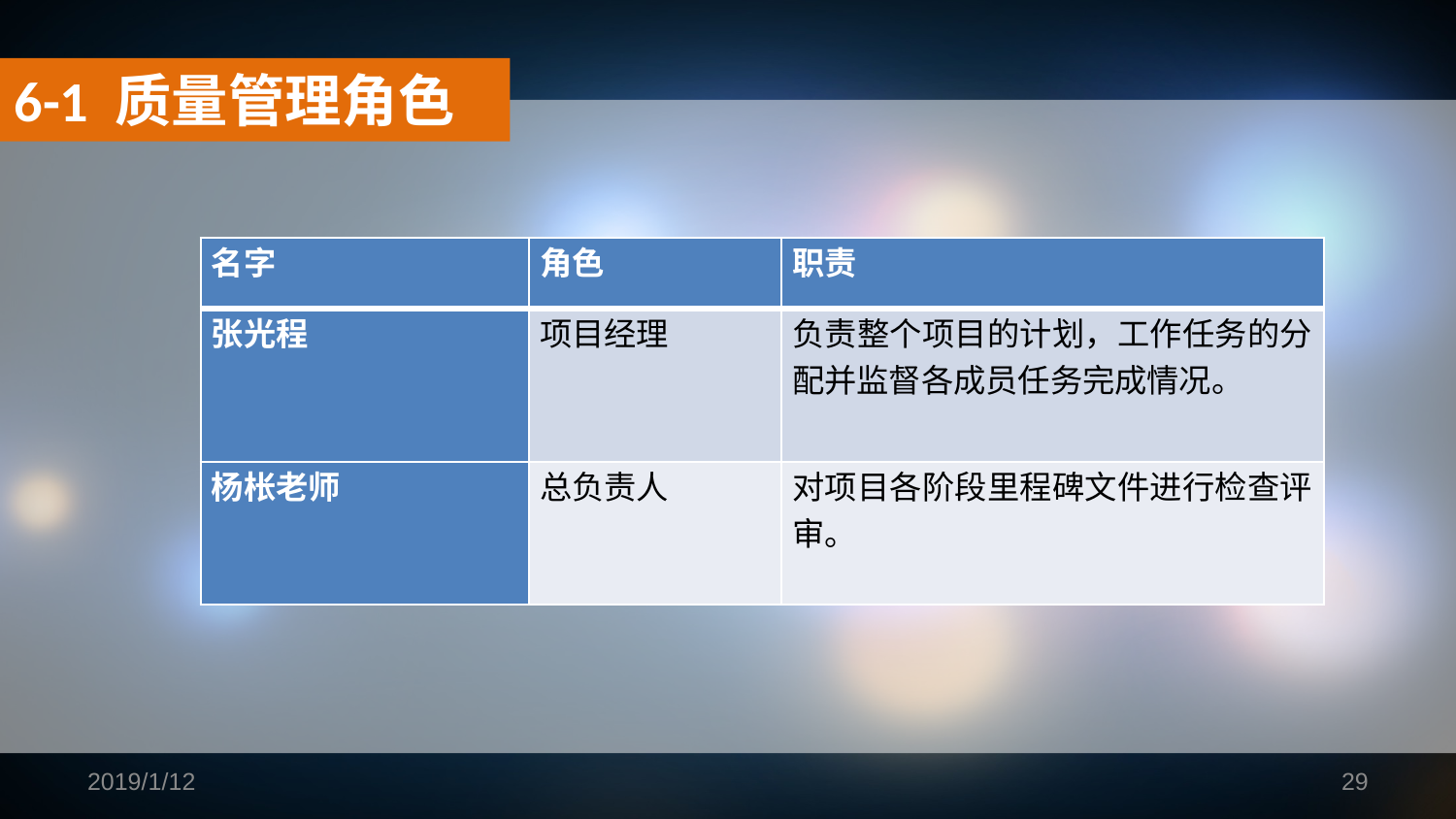

6-1 质量管理角色

| 名字 | 角色 | 职责 |
| --- | --- | --- |
| 张光程 | 项目经理 | 负责整个项目的计划，工作任务的分配并监督各成员任务完成情况。 |
| 杨枨老师 | 总负责人 | 对项目各阶段里程碑文件进行检查评审。 |
2019/1/12
29